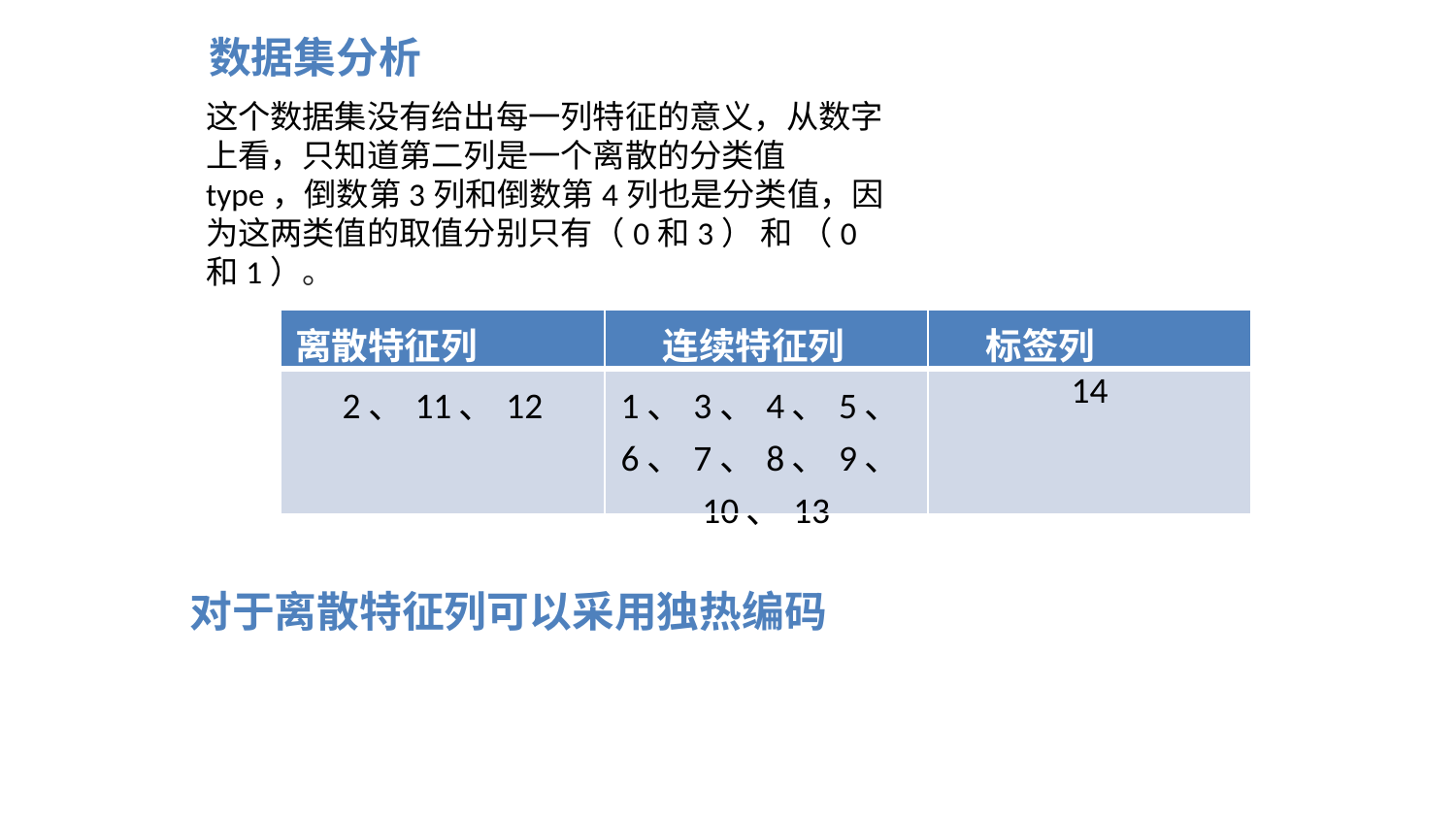

数据集分析
这个数据集没有给出每一列特征的意义，从数字上看，只知道第二列是一个离散的分类值type，倒数第3列和倒数第4列也是分类值，因为这两类值的取值分别只有（0和3） 和 （0和1）。
| 离散特征列 | 连续特征列 | 标签列 |
| --- | --- | --- |
| 2、11、12 | 1、3、4、5、6、7、8、9、10、13 | 14 |
70%
52%
45%
对于离散特征列可以采用独热编码